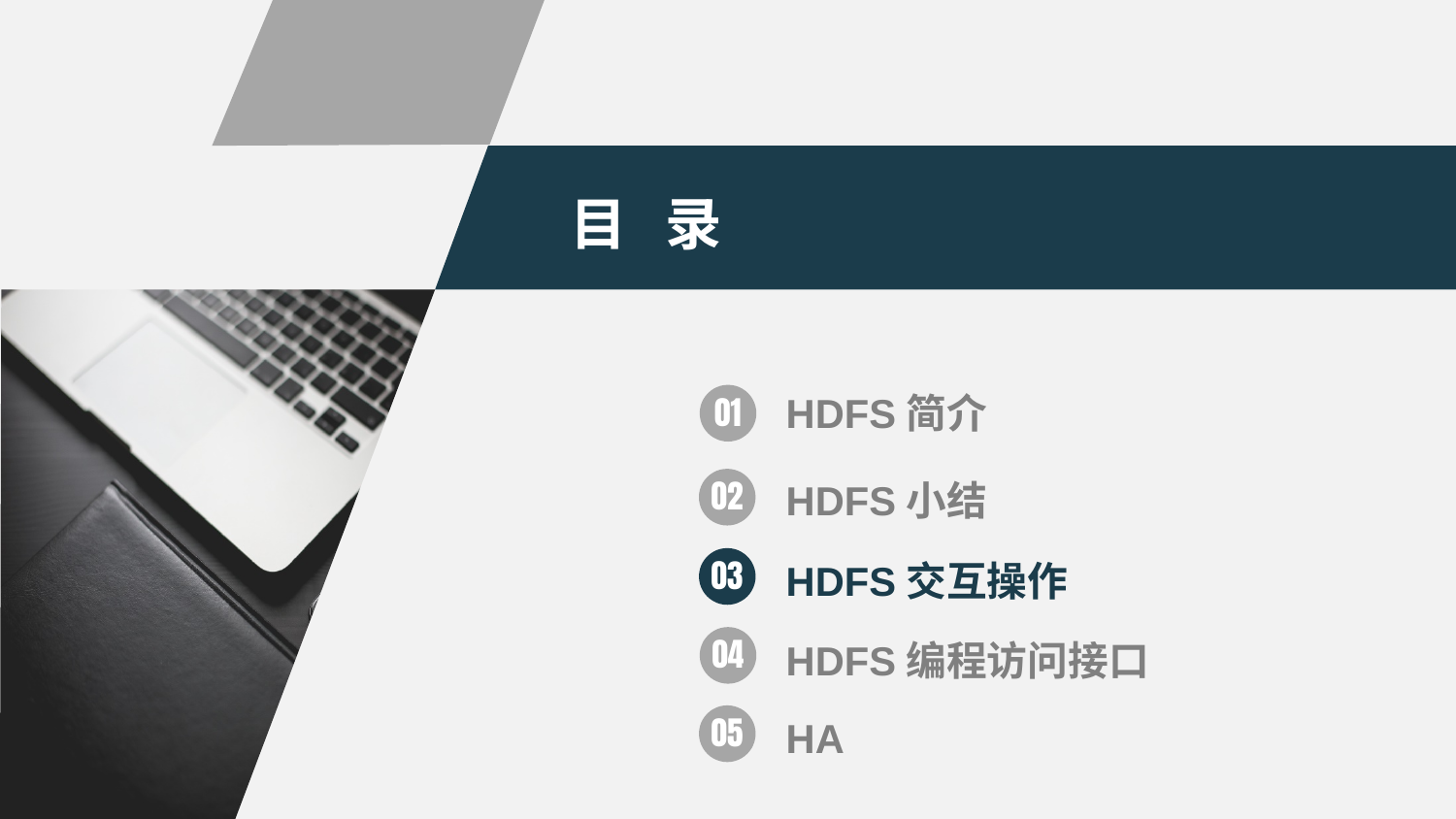

目   录

  HDFS简介
01
  HDFS小结
02
  HDFS交互操作
03
  HDFS编程访问接口
04
  HA
05